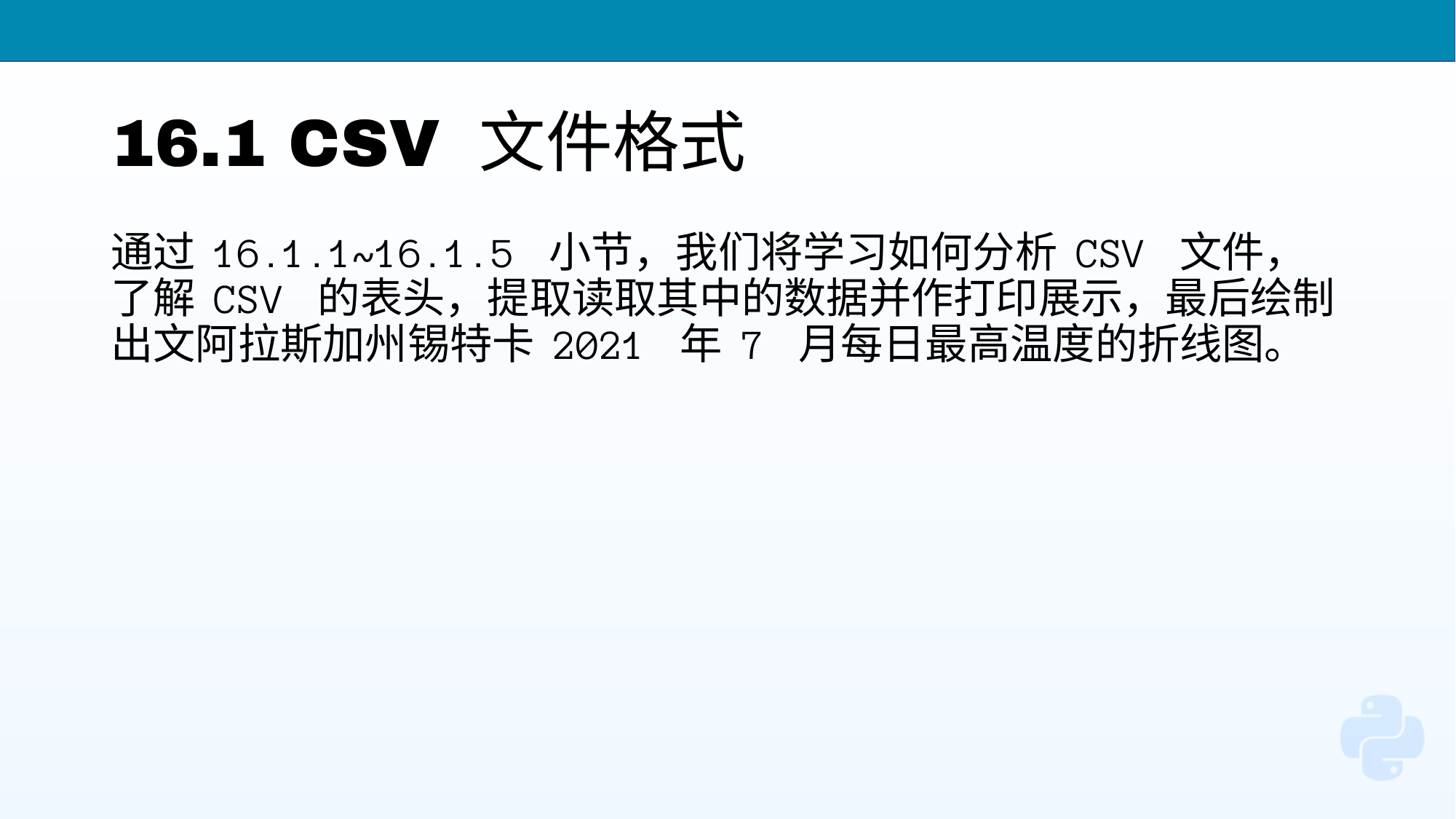

# 16.1 CSV 文件格式
通过 16.1.1~16.1.5 小节，我们将学习如何分析 CSV 文件，了解 CSV 的表头，提取读取其中的数据并作打印展示，最后绘制出文阿拉斯加州锡特卡 2021 年 7 月每日最高温度的折线图。